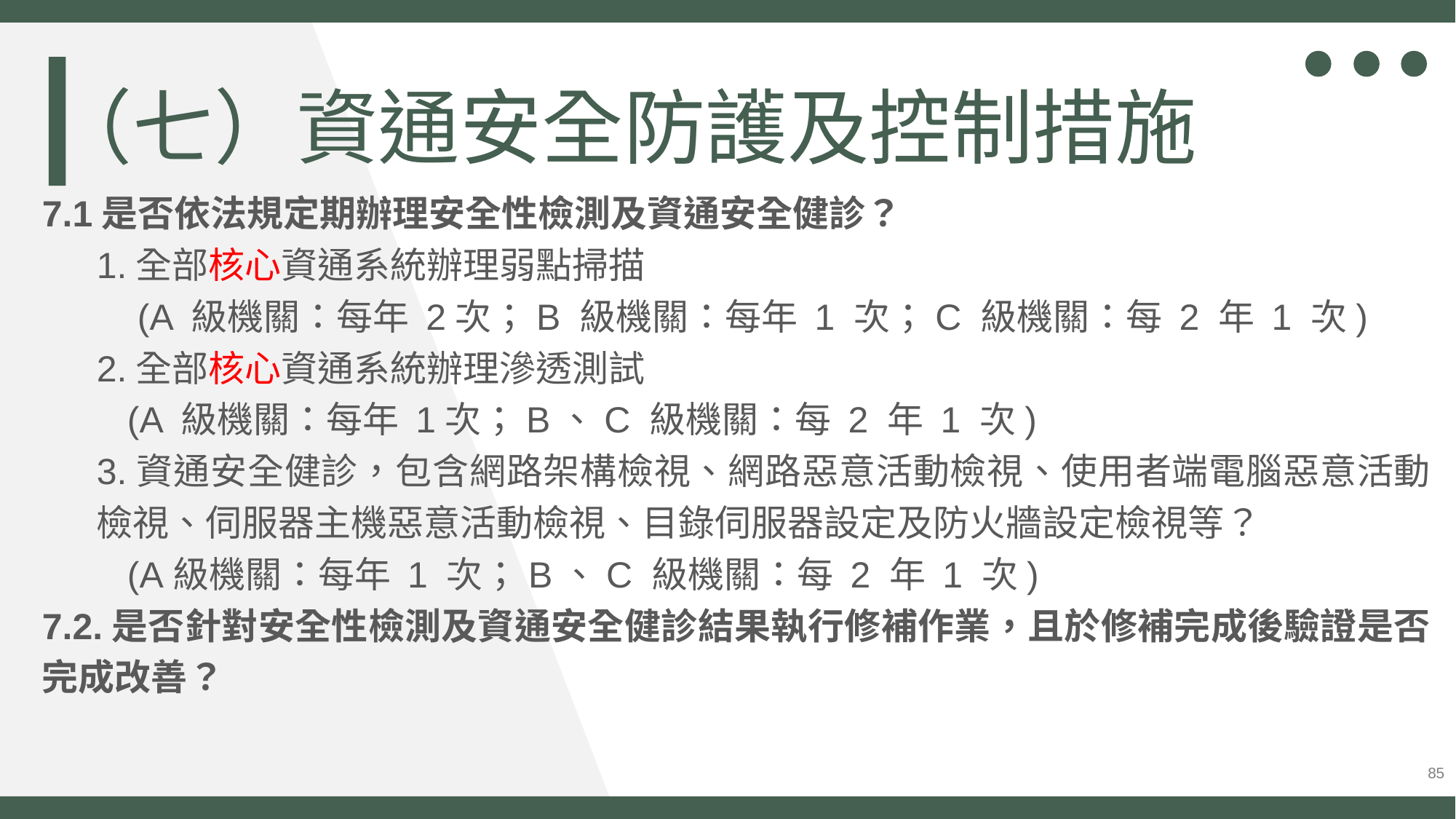

（七）資通安全防護及控制措施
7.1是否依法規定期辦理安全性檢測及資通安全健診？
1.全部核心資通系統辦理弱點掃描
    (A 級機關：每年 2次；B 級機關：每年 1 次；C 級機關：每 2 年 1 次)
2.全部核心資通系統辦理滲透測試
   (A 級機關：每年 1次；B、C 級機關：每 2 年 1 次)
3.資通安全健診，包含網路架構檢視、網路惡意活動檢視、使用者端電腦惡意活動檢視、伺服器主機惡意活動檢視、目錄伺服器設定及防火牆設定檢視等？
   (A級機關：每年 1 次；B、C 級機關：每 2 年 1 次)
7.2.是否針對安全性檢測及資通安全健診結果執行修補作業，且於修補完成後驗證是否完成改善？
85